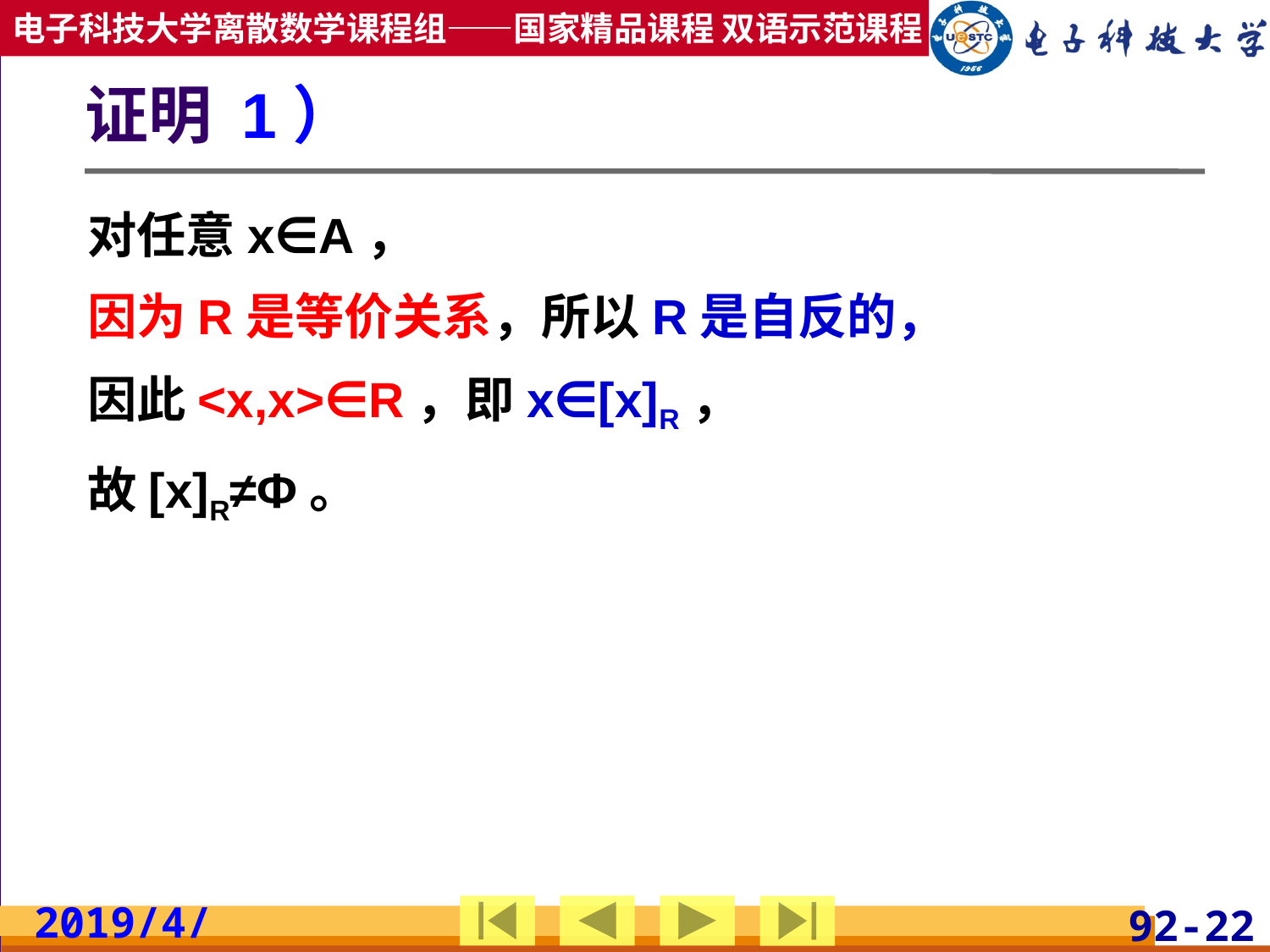

# 证明 1）
对任意x∈A，
因为R是等价关系，所以R是自反的，
因此<x,x>∈R，即x∈[x]R，
故[x]R≠Φ。
2019/4/17